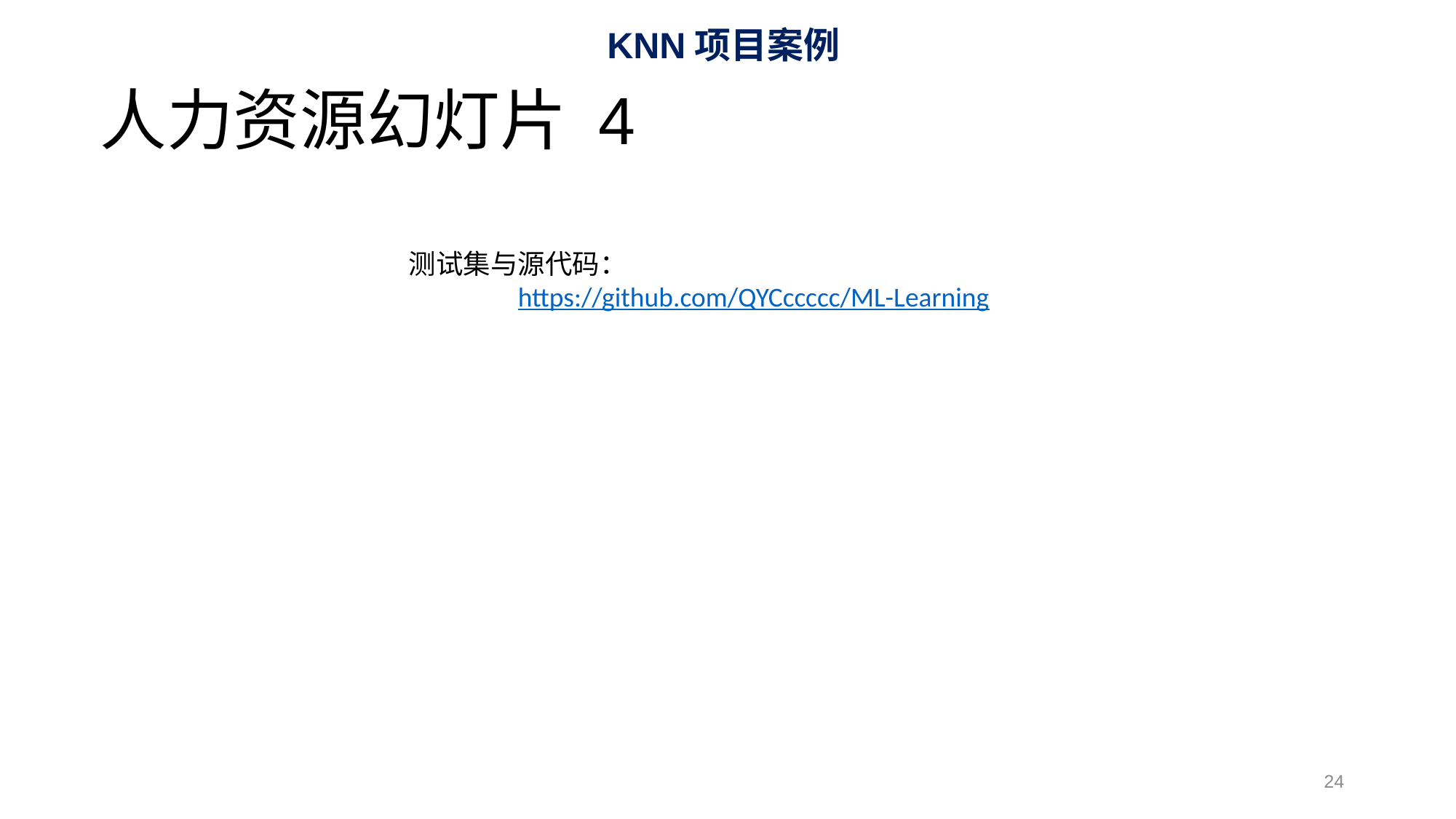

KNN项目案例
# 人力资源幻灯片 4
测试集与源代码：
	https://github.com/QYCccccc/ML-Learning
24